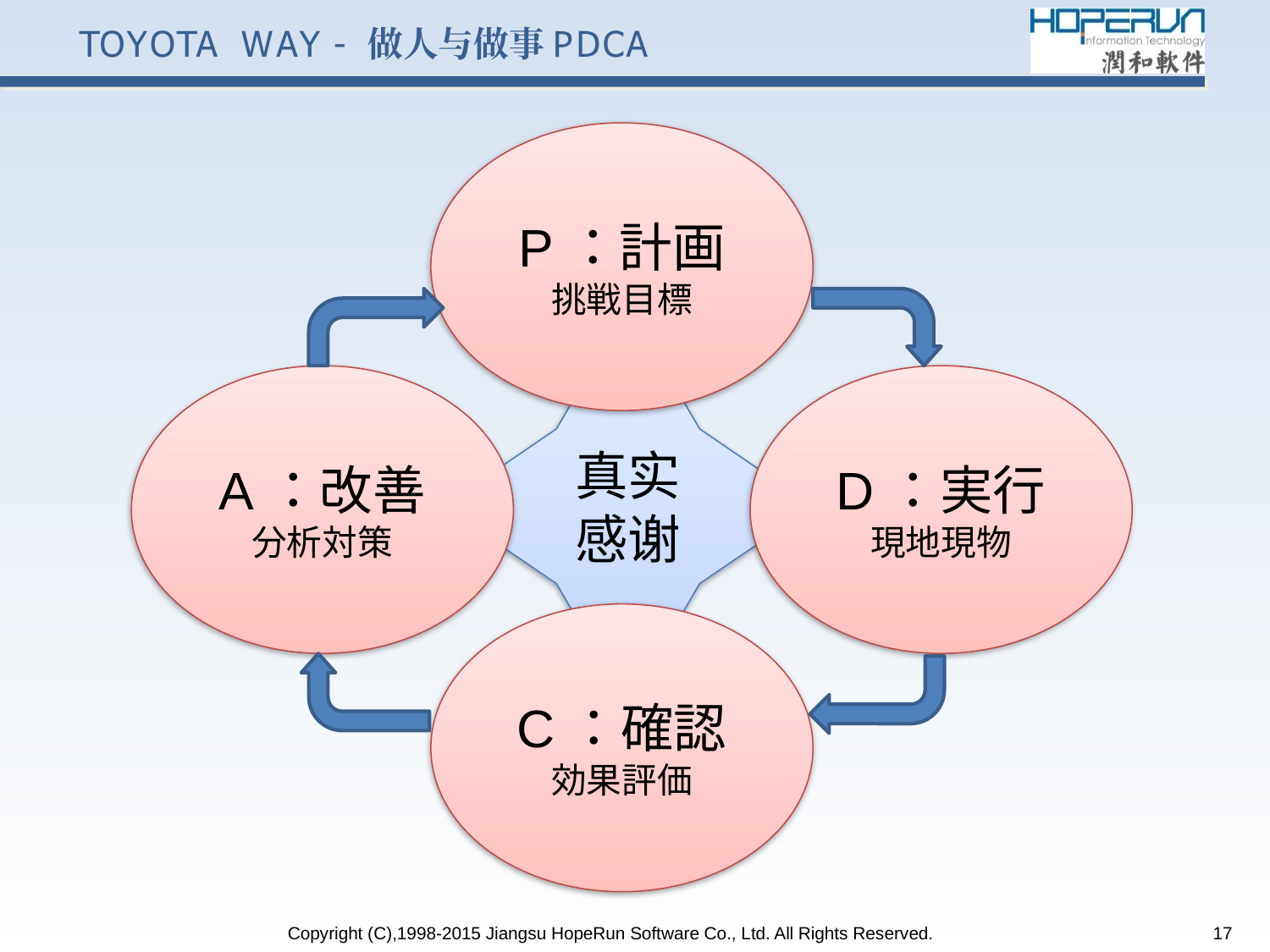

# TOYOTA  WAY - 做人与做事PDCA
P：計画
挑戦目標

真实
感谢
A：改善
分析対策
D：実行
現地現物
C：確認
効果評価